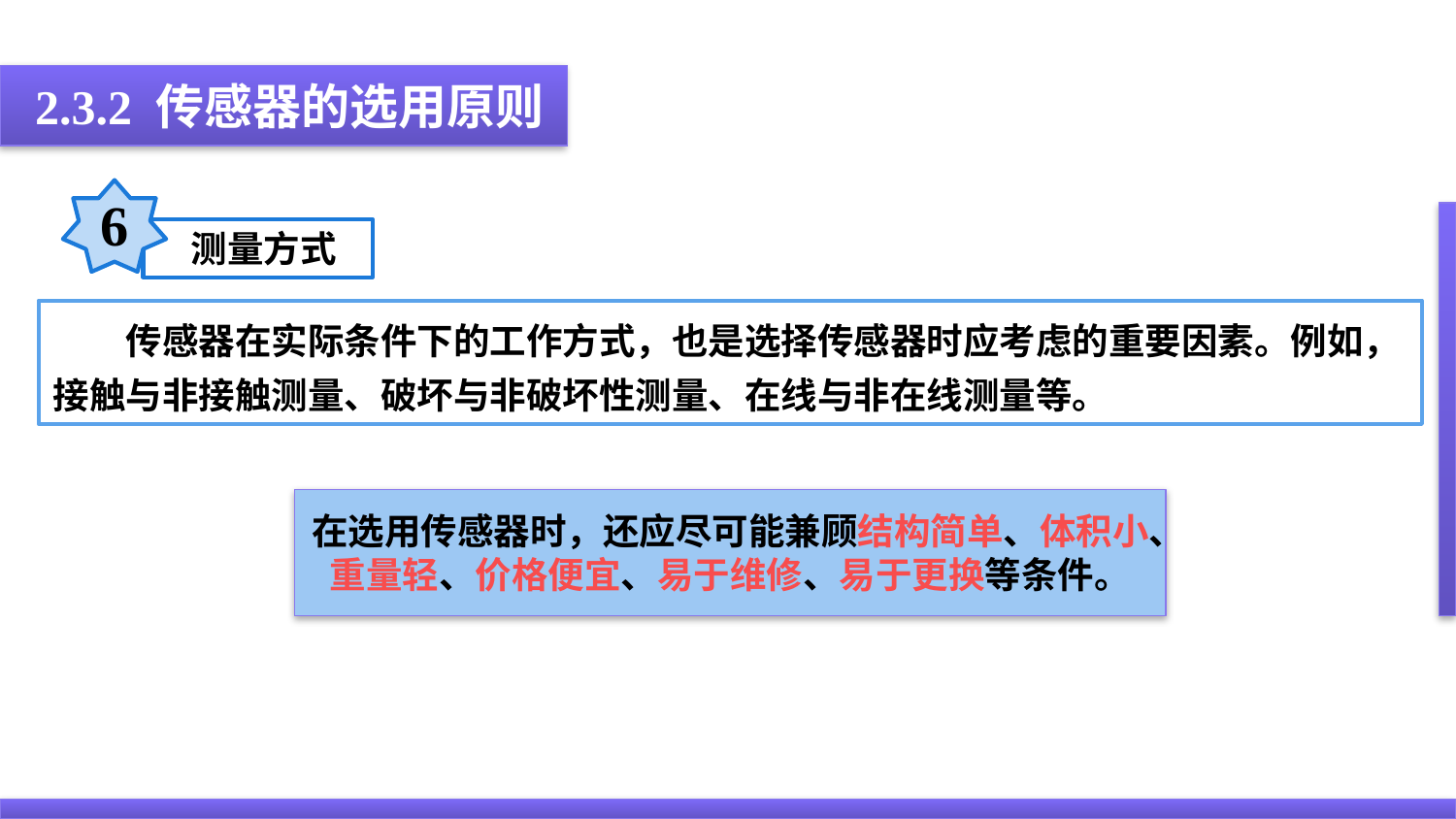

2.3.2 传感器的选用原则
6
   测量方式
传感器在实际条件下的工作方式，也是选择传感器时应考虑的重要因素。例如，接触与非接触测量、破坏与非破坏性测量、在线与非在线测量等。
在选用传感器时，还应尽可能兼顾结构简单、体积小、重量轻、价格便宜、易于维修、易于更换等条件。